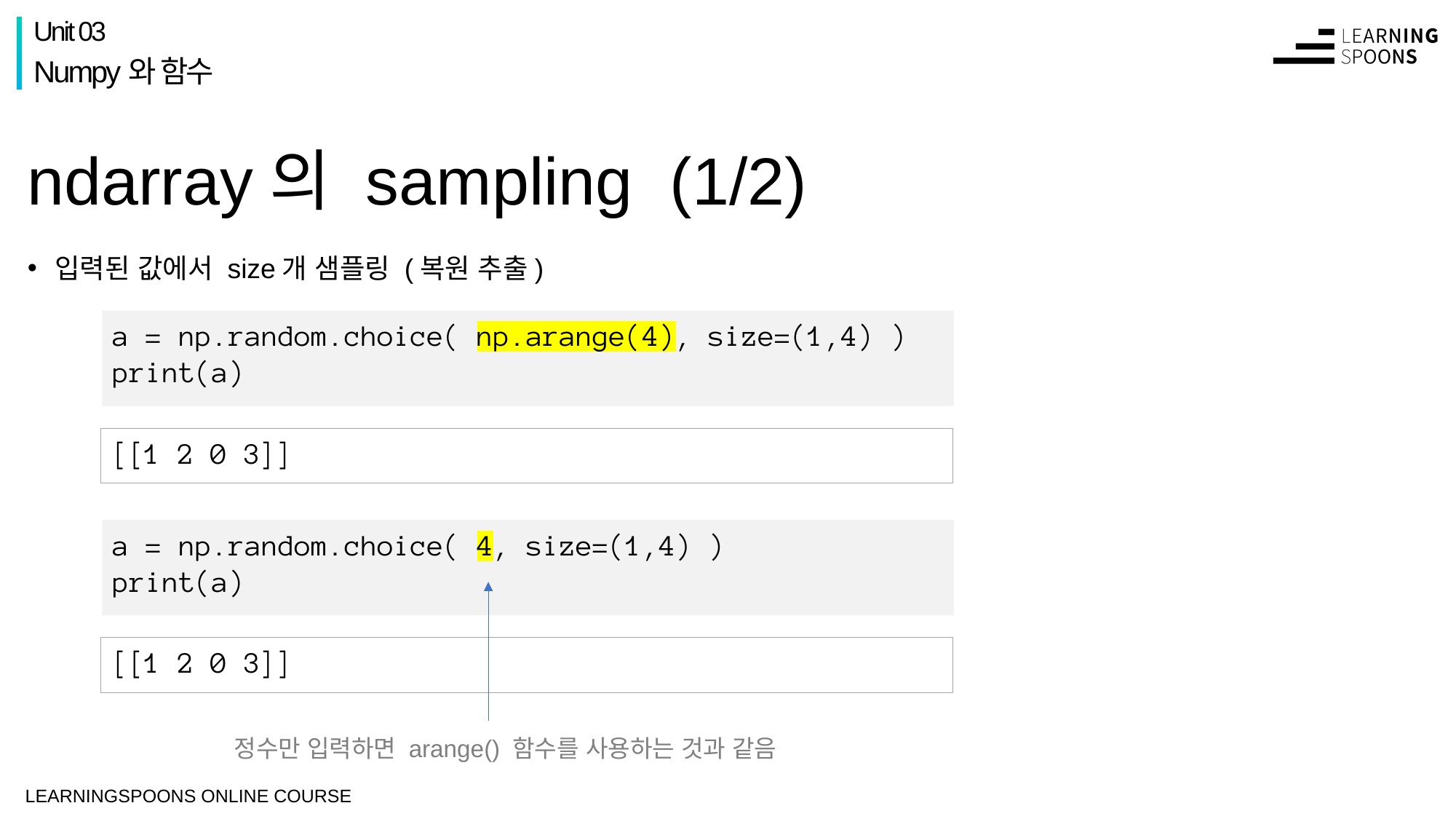

Unit 03
Numpy와 함수
# ndarray의 sampling  (1/2)
입력된 값에서 size개 샘플링 (복원 추출)
a = np.random.choice( np.arange(4), size=(1,4) )
print(a)
[[1 2 0 3]]
a = np.random.choice( 4, size=(1,4) )
print(a)
[[1 2 0 3]]
정수만 입력하면 arange() 함수를 사용하는 것과 같음